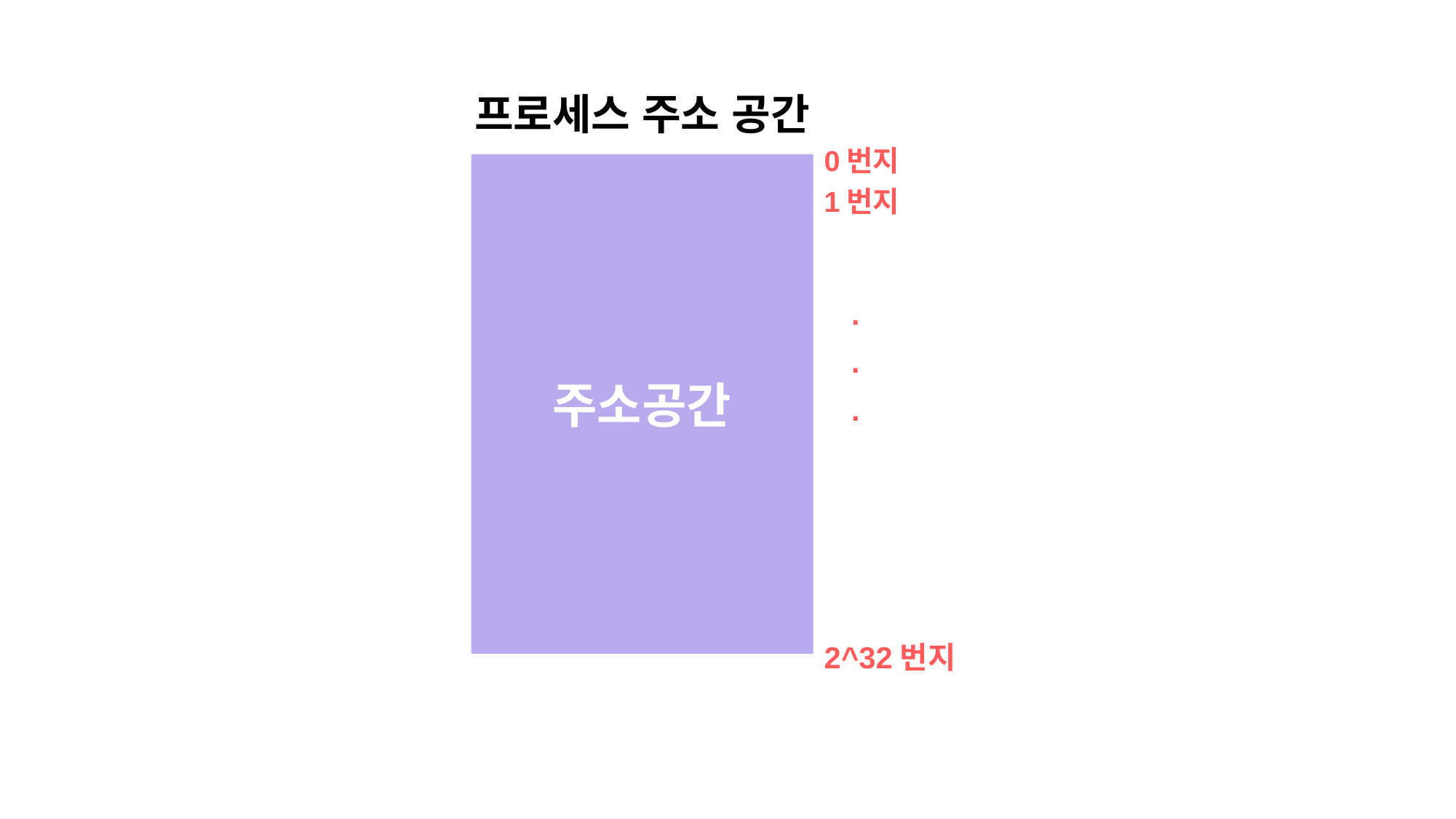

프로세스 주소 공간
0번지
주소공간
1번지
.
.
.
2^32번지